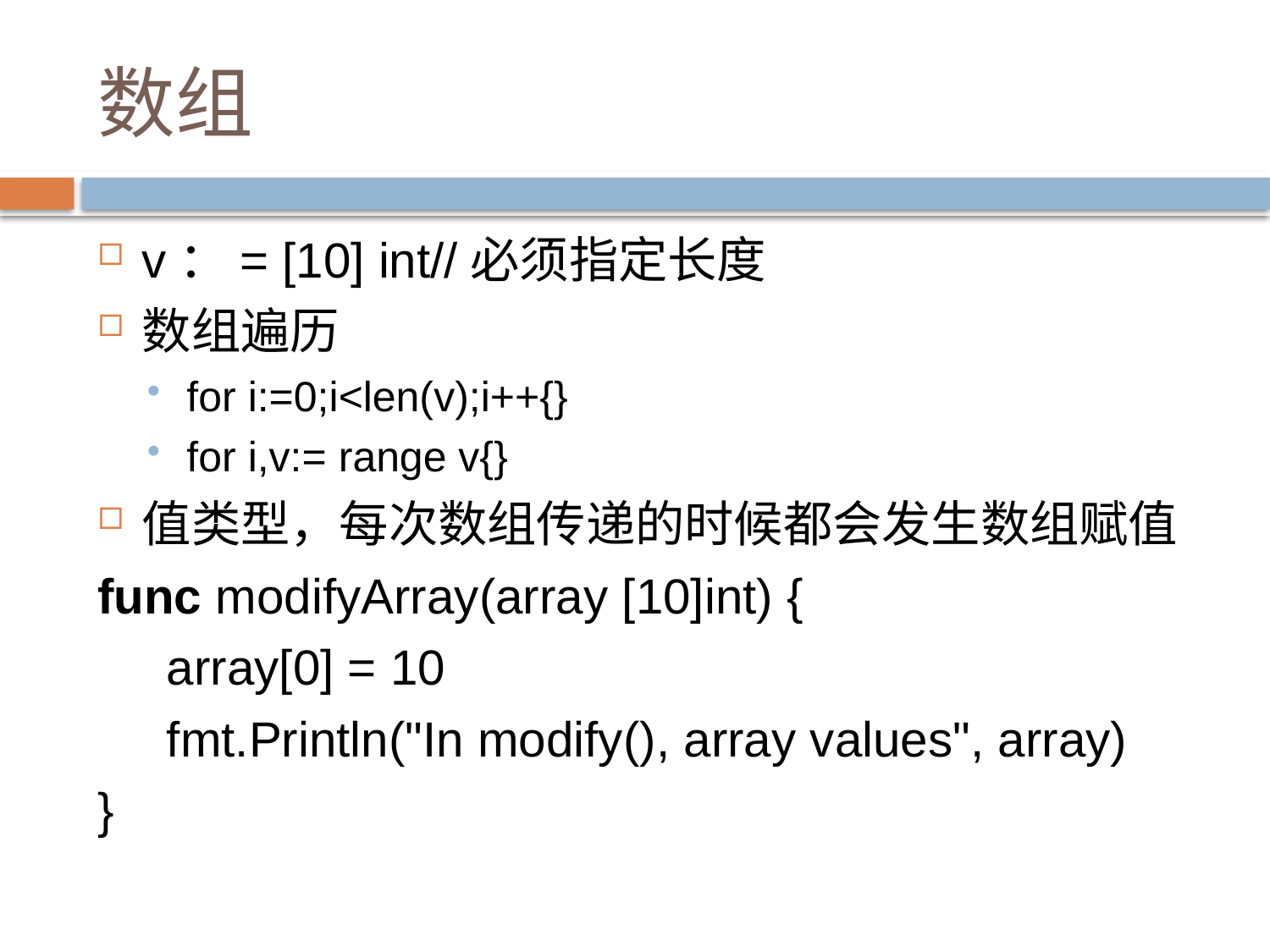

# 数组
v：= [10] int//必须指定长度
数组遍历
for i:=0;i<len(v);i++{}
for i,v:= range v{}
值类型，每次数组传递的时候都会发生数组赋值
func modifyArray(array [10]int) {
     array[0] = 10
     fmt.Println("In modify(), array values", array)
}